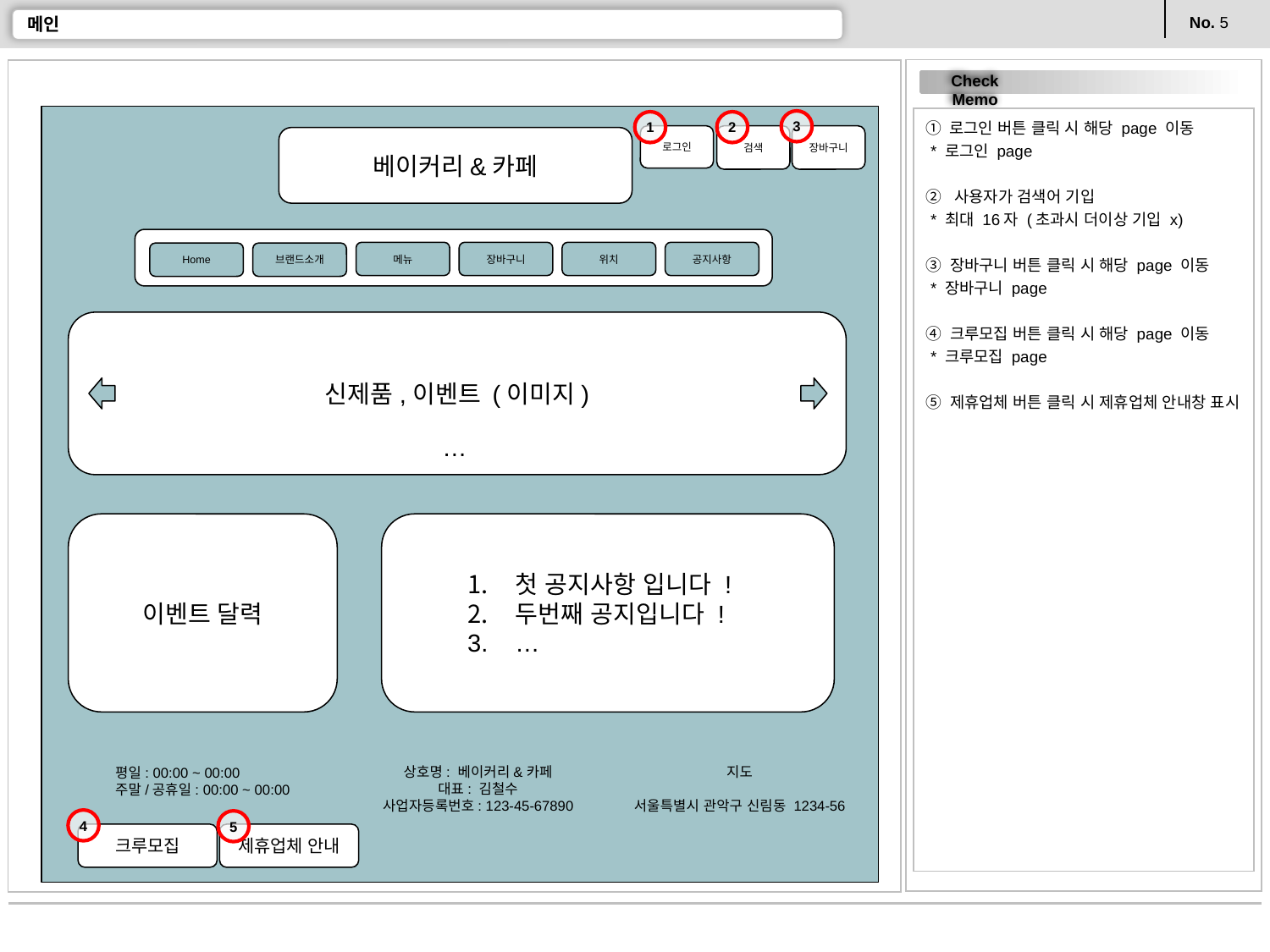

# 메인

로그인
검색
장바구니
베이커리&카페

메뉴
장바구니
위치
공지사항
Home
브랜드소개
상호명: 베이커리&카페
대표: 김철수
사업자등록번호: 123-45-67890
지도

서울특별시 관악구 신림동 1234-56
평일: 00:00 ~ 00:00
주말/공휴일: 00:00 ~ 00:00
크루모집
제휴업체 안내
① 로그인 버튼 클릭 시 해당 page 이동
 * 로그인 page

②  사용자가 검색어 기입
 * 최대 16자 (초과시 더이상 기입 x)

③ 장바구니 버튼 클릭 시 해당 page 이동
 * 장바구니 page

④ 크루모집 버튼 클릭 시 해당 page 이동
 * 크루모집 page

⑤ 제휴업체 버튼 클릭 시 제휴업체 안내창 표시

3
1
2
신제품,이벤트 (이미지)

…
이벤트 달력
첫 공지사항 입니다 !
두번째 공지입니다 !
…
4
5